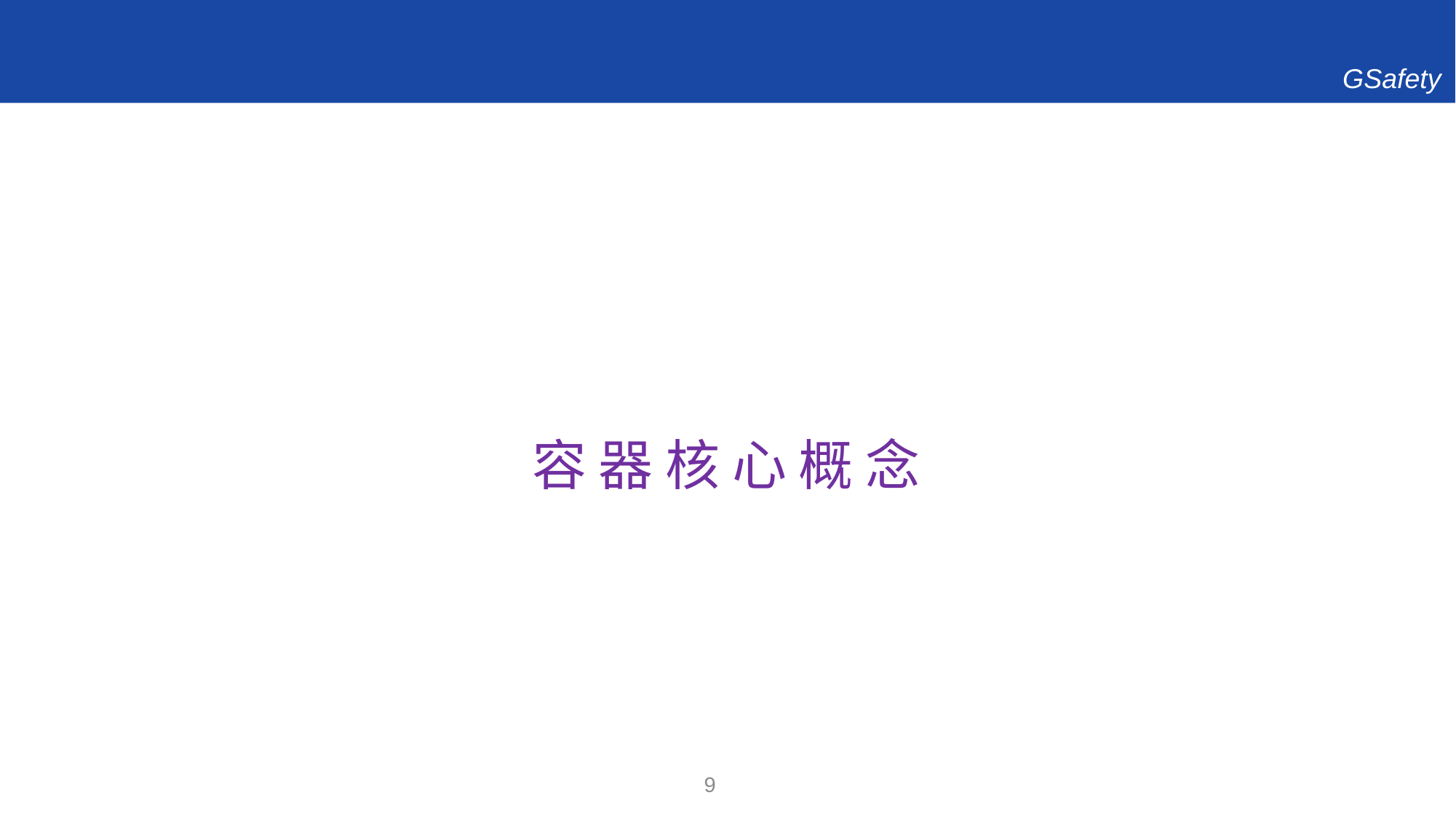

#
容 器 核 心 概 念
9